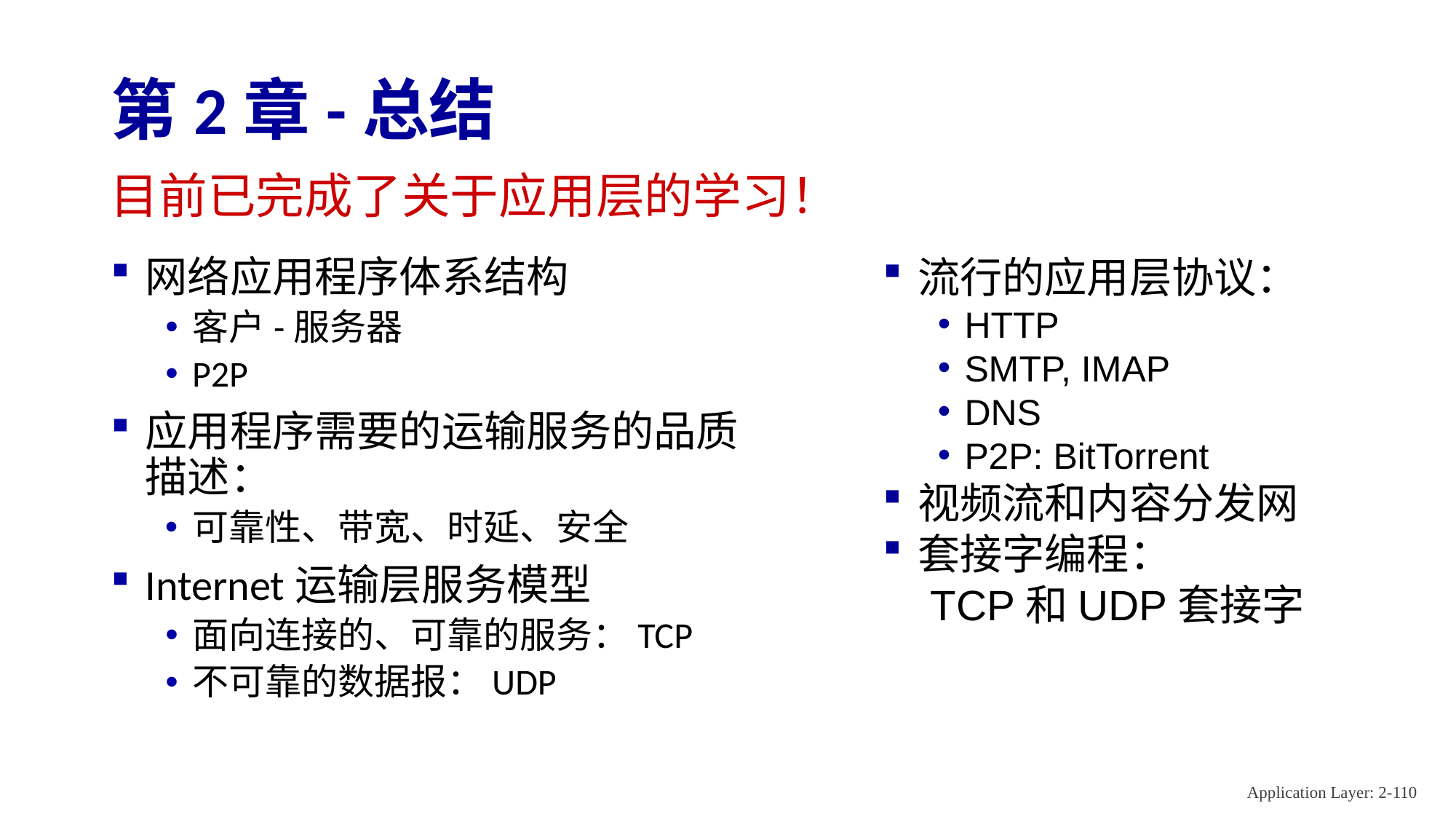

# 第2章-总结
目前已完成了关于应用层的学习！
流行的应用层协议：
HTTP
SMTP, IMAP
DNS
P2P: BitTorrent
视频流和内容分发网
套接字编程：
    TCP和UDP套接字
网络应用程序体系结构
客户-服务器
P2P
应用程序需要的运输服务的品质描述：
可靠性、带宽、时延、安全
Internet运输层服务模型
面向连接的、可靠的服务：TCP
不可靠的数据报：UDP
Application Layer: 2-110